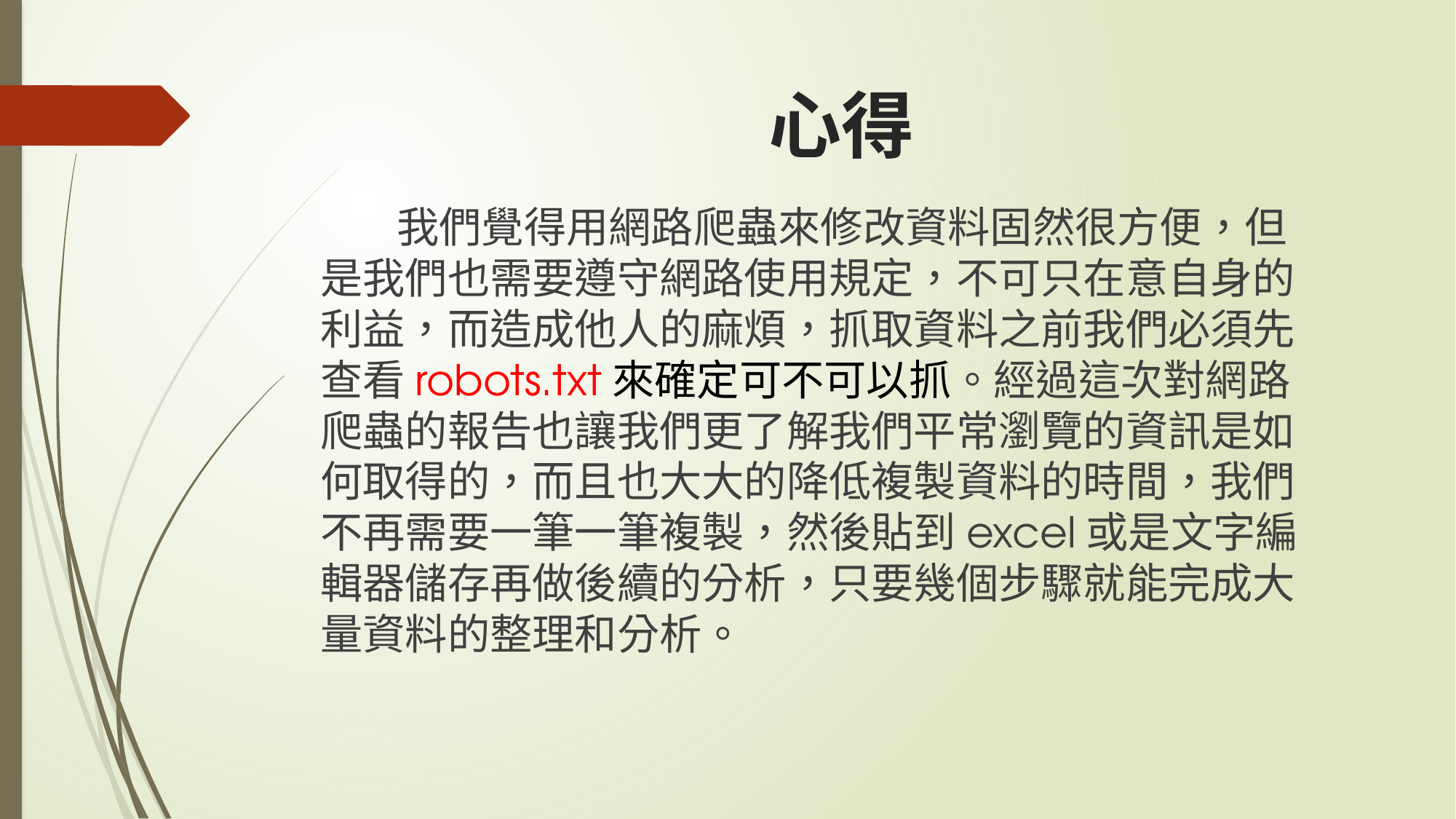

# 心得
       我們覺得用網路爬蟲來修改資料固然很方便，但是我們也需要遵守網路使用規定，不可只在意自身的利益，而造成他人的麻煩，抓取資料之前我們必須先查看robots.txt來確定可不可以抓。經過這次對網路爬蟲的報告也讓我們更了解我們平常瀏覽的資訊是如何取得的，而且也大大的降低複製資料的時間，我們不再需要一筆一筆複製，然後貼到excel或是文字編輯器儲存再做後續的分析，只要幾個步驟就能完成大量資料的整理和分析。